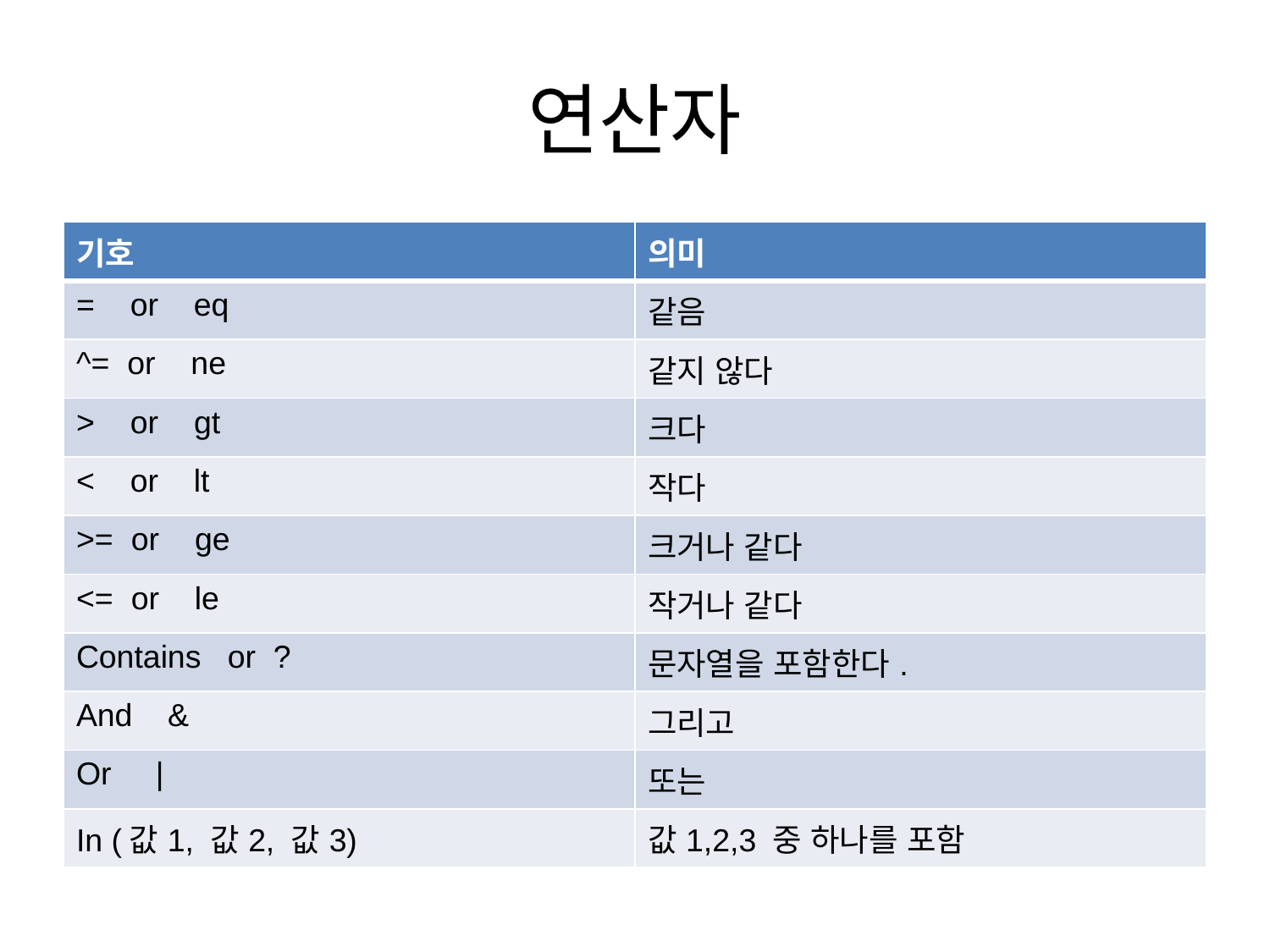

# 연산자
| 기호 | 의미 |
| --- | --- |
| = or eq | 같음 |
| ^= or ne | 같지 않다 |
| > or gt | 크다 |
| < or lt | 작다 |
| >= or ge | 크거나 같다 |
| <= or le | 작거나 같다 |
| Contains or ? | 문자열을 포함한다. |
| And & | 그리고 |
| Or | | 또는 |
| In (값1, 값2, 값3) | 값1,2,3 중 하나를 포함 |